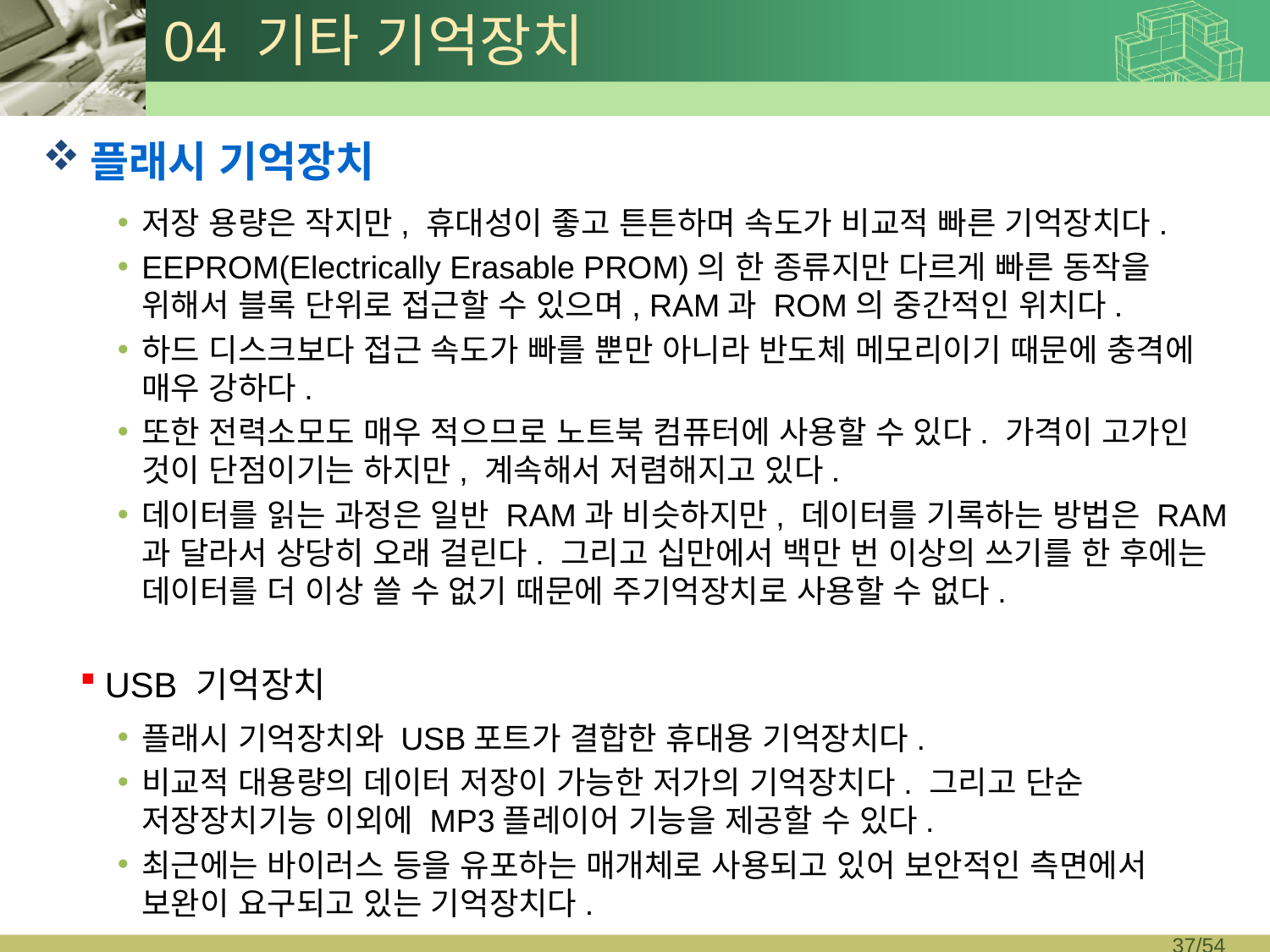

# 04 기타 기억장치
플래시 기억장치
저장 용량은 작지만, 휴대성이 좋고 튼튼하며 속도가 비교적 빠른 기억장치다.
EEPROM(Electrically Erasable PROM)의 한 종류지만 다르게 빠른 동작을 위해서 블록 단위로 접근할 수 있으며, RAM과 ROM의 중간적인 위치다.
하드 디스크보다 접근 속도가 빠를 뿐만 아니라 반도체 메모리이기 때문에 충격에 매우 강하다.
또한 전력소모도 매우 적으므로 노트북 컴퓨터에 사용할 수 있다. 가격이 고가인 것이 단점이기는 하지만, 계속해서 저렴해지고 있다.
데이터를 읽는 과정은 일반 RAM과 비슷하지만, 데이터를 기록하는 방법은 RAM과 달라서 상당히 오래 걸린다. 그리고 십만에서 백만 번 이상의 쓰기를 한 후에는 데이터를 더 이상 쓸 수 없기 때문에 주기억장치로 사용할 수 없다.

USB 기억장치
플래시 기억장치와 USB포트가 결합한 휴대용 기억장치다.
비교적 대용량의 데이터 저장이 가능한 저가의 기억장치다. 그리고 단순 저장장치기능 이외에 MP3플레이어 기능을 제공할 수 있다.
최근에는 바이러스 등을 유포하는 매개체로 사용되고 있어 보안적인 측면에서 보완이 요구되고 있는 기억장치다.